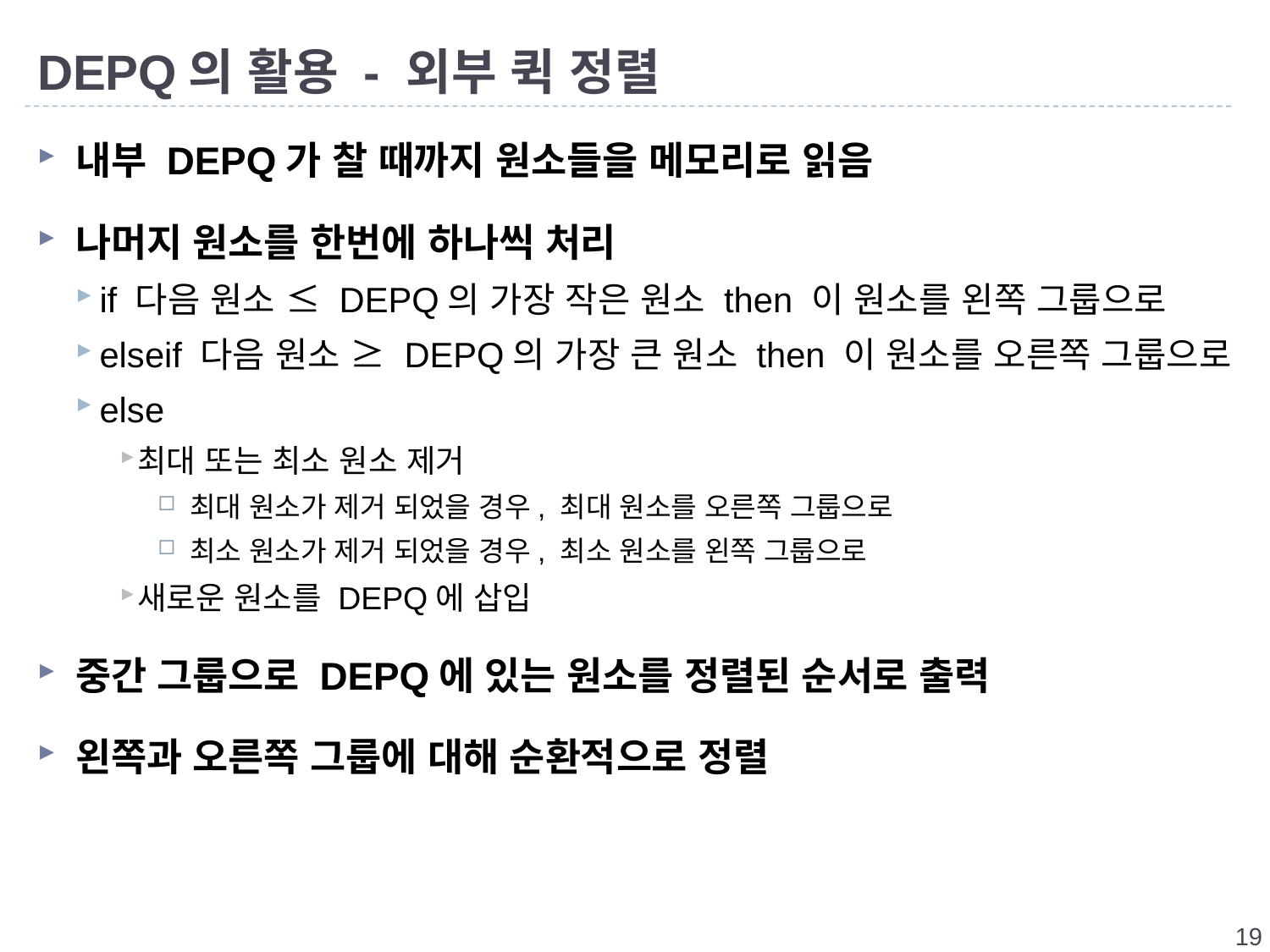

# DEPQ의 활용 - 외부 퀵 정렬
내부 DEPQ가 찰 때까지 원소들을 메모리로 읽음
나머지 원소를 한번에 하나씩 처리
if 다음 원소 ≤ DEPQ의 가장 작은 원소 then 이 원소를 왼쪽 그룹으로
elseif 다음 원소 ≥ DEPQ의 가장 큰 원소 then 이 원소를 오른쪽 그룹으로
else
최대 또는 최소 원소 제거
최대 원소가 제거 되었을 경우, 최대 원소를 오른쪽 그룹으로
최소 원소가 제거 되었을 경우, 최소 원소를 왼쪽 그룹으로
새로운 원소를 DEPQ에 삽입
중간 그룹으로 DEPQ에 있는 원소를 정렬된 순서로 출력
왼쪽과 오른쪽 그룹에 대해 순환적으로 정렬

19